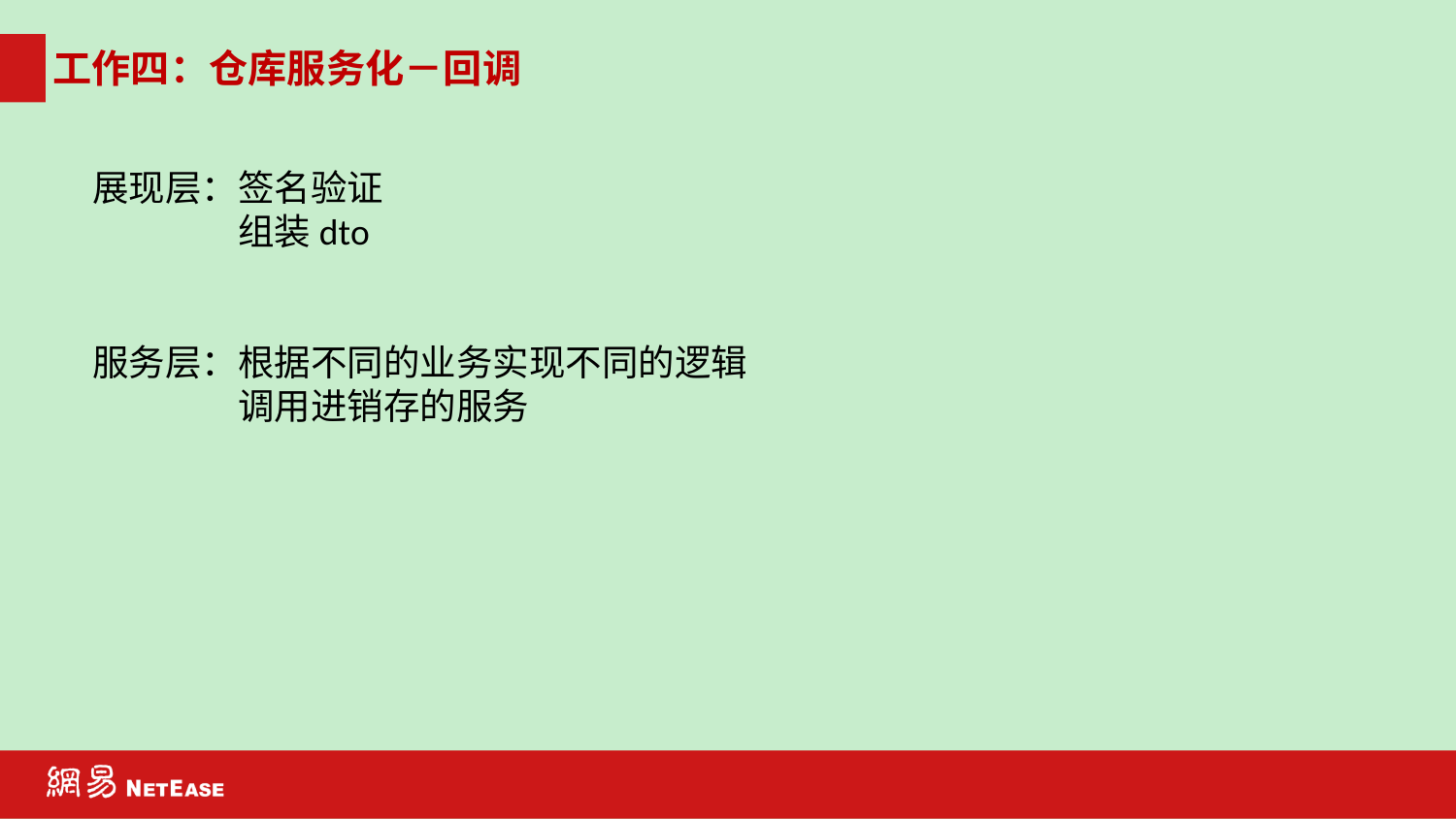

# 工作四：仓库服务化－回调
展现层：签名验证
	组装dto

服务层：根据不同的业务实现不同的逻辑
	调用进销存的服务